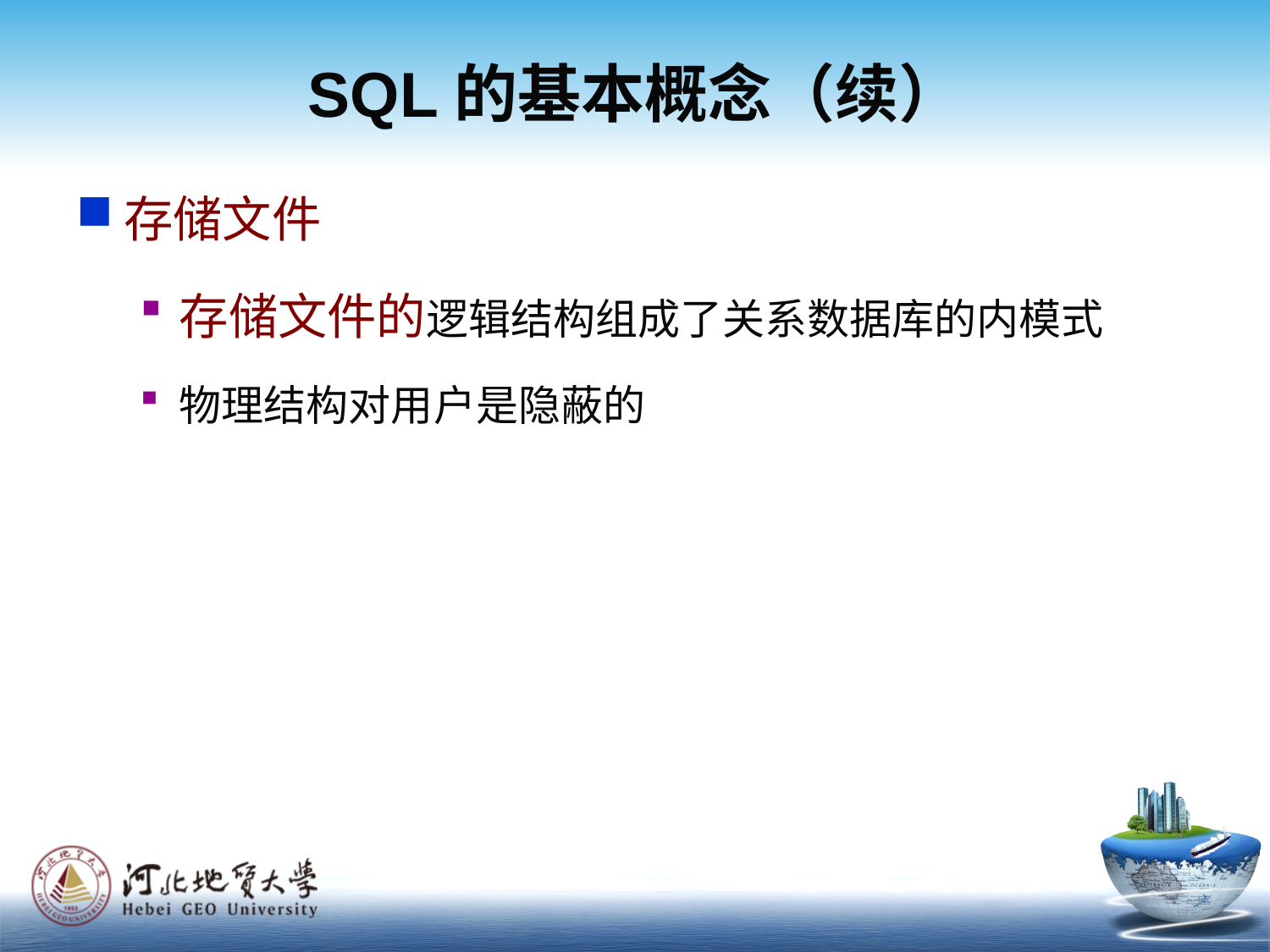

SQL的基本概念（续）
存储文件
存储文件的逻辑结构组成了关系数据库的内模式
物理结构对用户是隐蔽的